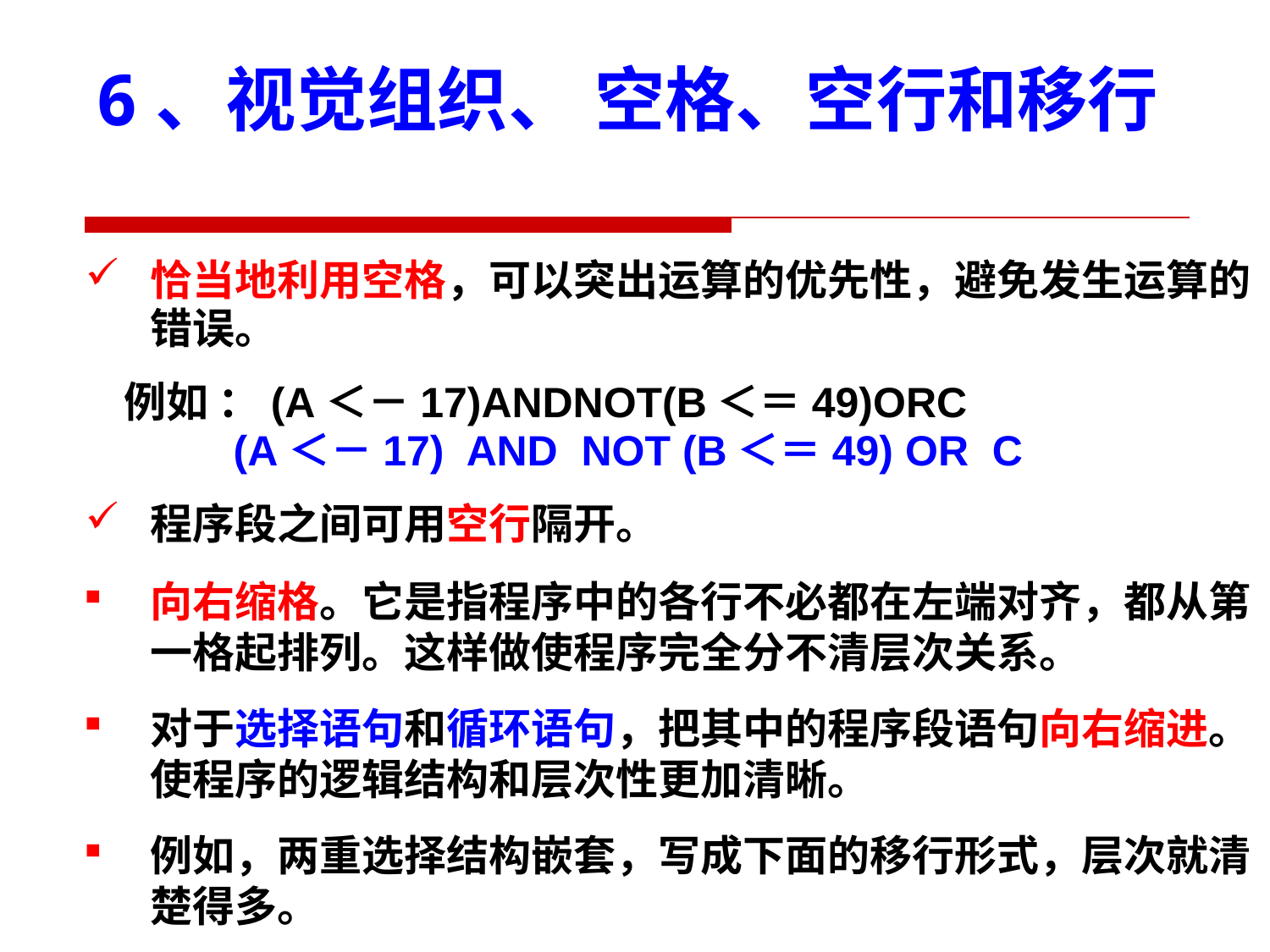

6、视觉组织、 空格、空行和移行
恰当地利用空格，可以突出运算的优先性，避免发生运算的错误。
   例如 ：(A＜－17)ANDNOT(B＜＝49)ORC
       (A＜－17)  AND  NOT (B＜＝49) OR  C
程序段之间可用空行隔开。
向右缩格。它是指程序中的各行不必都在左端对齐，都从第一格起排列。这样做使程序完全分不清层次关系。
对于选择语句和循环语句，把其中的程序段语句向右缩进。使程序的逻辑结构和层次性更加清晰。
例如，两重选择结构嵌套，写成下面的移行形式，层次就清楚得多。